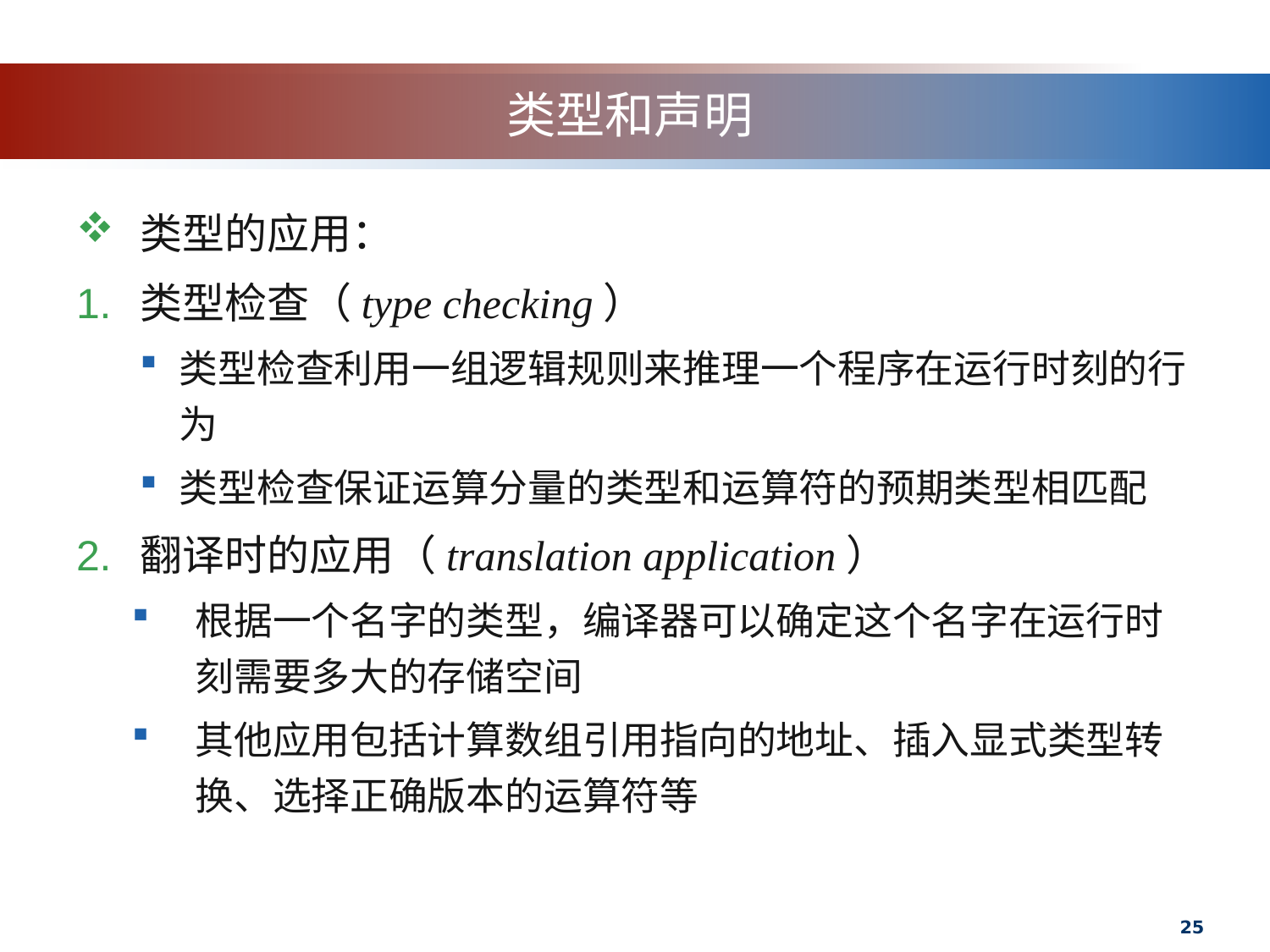

# 类型和声明
类型的应用：
类型检查（type checking）
类型检查利用一组逻辑规则来推理一个程序在运行时刻的行为
类型检查保证运算分量的类型和运算符的预期类型相匹配
翻译时的应用（translation application）
根据一个名字的类型，编译器可以确定这个名字在运行时刻需要多大的存储空间
其他应用包括计算数组引用指向的地址、插入显式类型转换、选择正确版本的运算符等
25